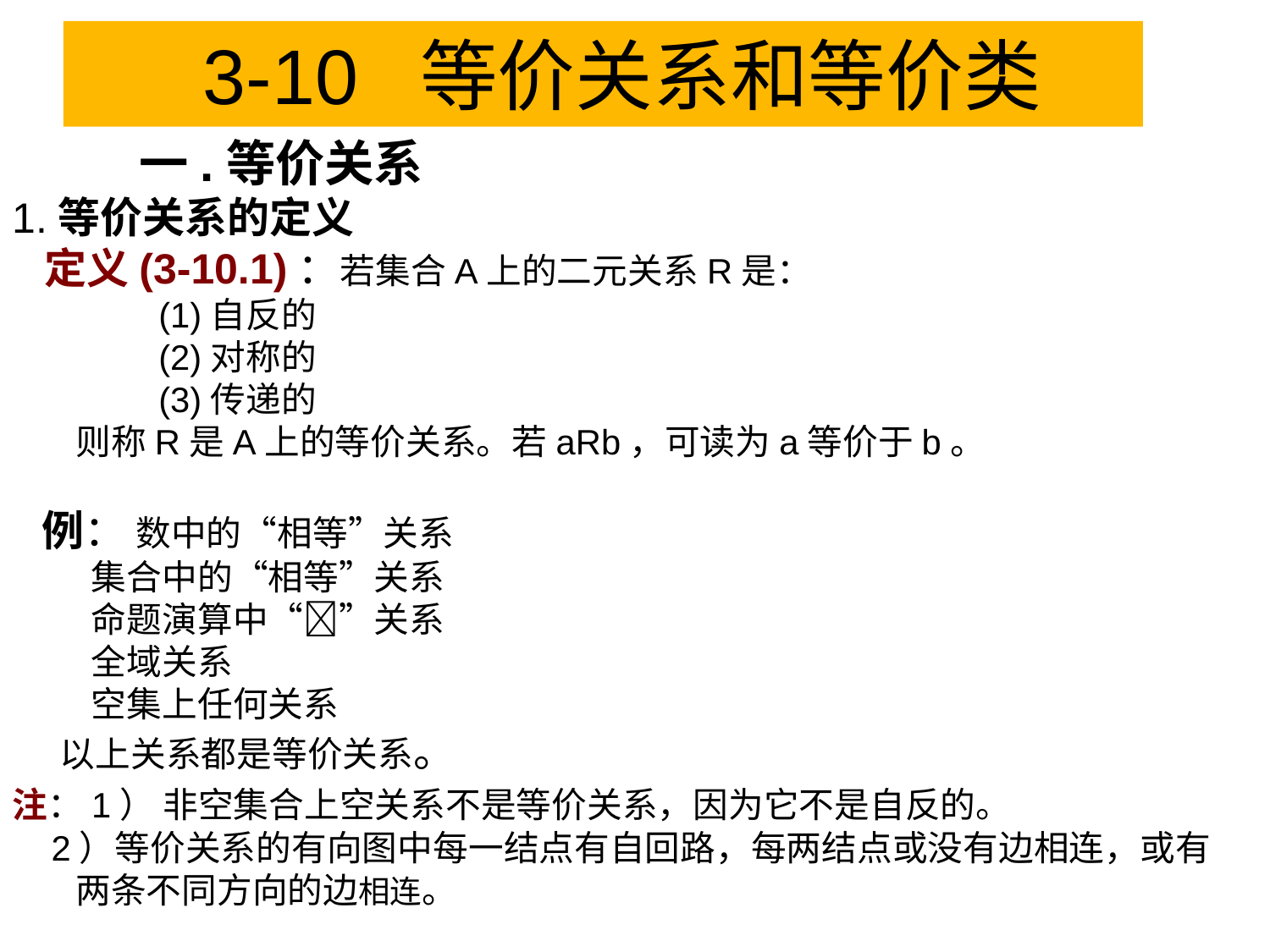

3-10  等价关系和等价类
一.等价关系
1.等价关系的定义
   定义(3-10.1)：若集合A上的二元关系R是：
               (1)自反的
               (2)对称的
               (3)传递的
       则称R是A上的等价关系。若aRb，可读为a等价于b。

  例： 数中的“相等”关系
         集合中的“相等”关系
         命题演算中“⇔”关系
         全域关系
         空集上任何关系
     以上关系都是等价关系。
注：1） 非空集合上空关系不是等价关系，因为它不是自反的。
    2）等价关系的有向图中每一结点有自回路，每两结点或没有边相连，或有
       两条不同方向的边相连。